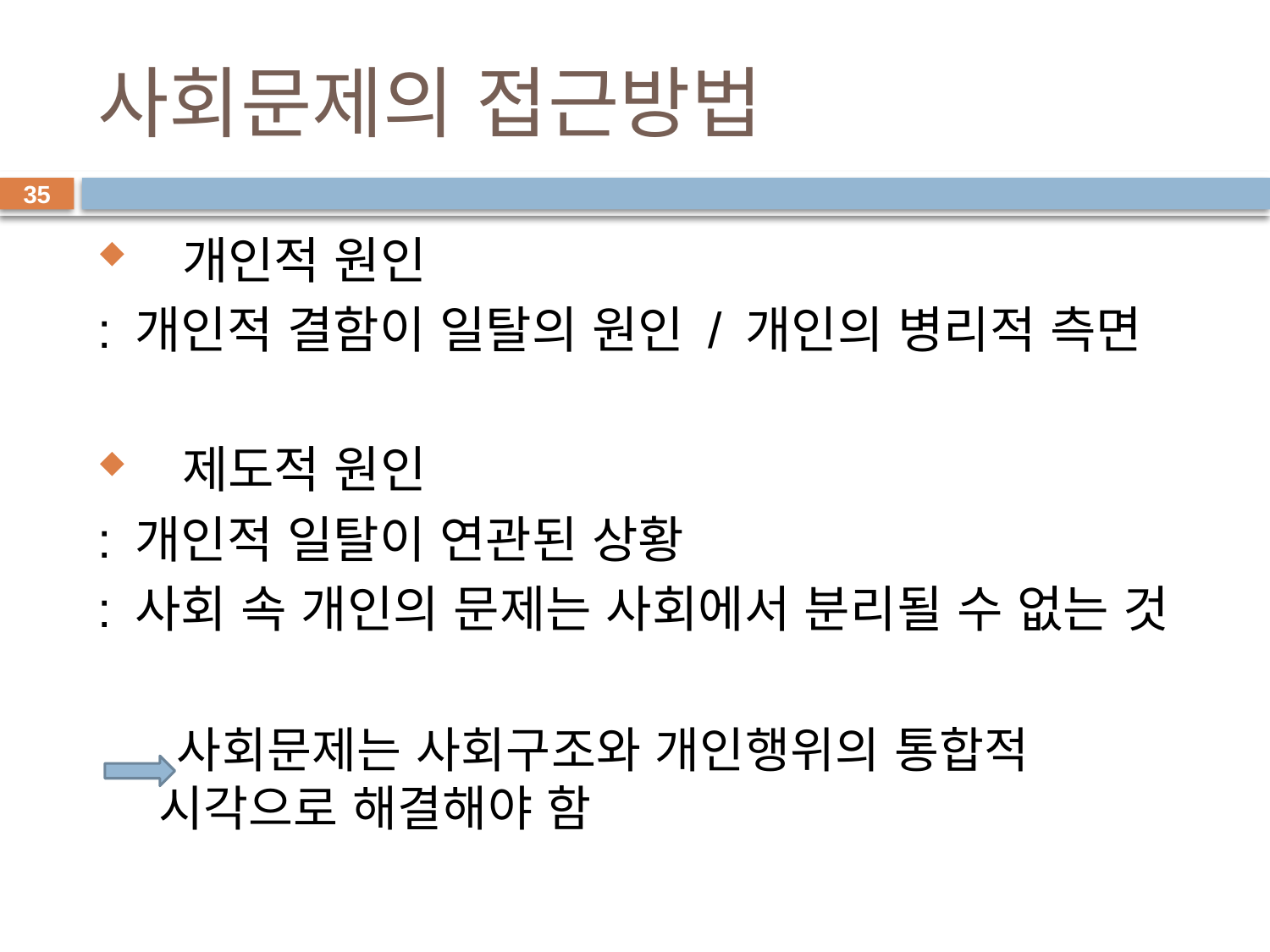

# 사회문제의 접근방법
35
 개인적 원인
: 개인적 결함이 일탈의 원인 / 개인의 병리적 측면

 제도적 원인
: 개인적 일탈이 연관된 상황
: 사회 속 개인의 문제는 사회에서 분리될 수 없는 것

     사회문제는 사회구조와 개인행위의 통합적 시각으로 해결해야 함